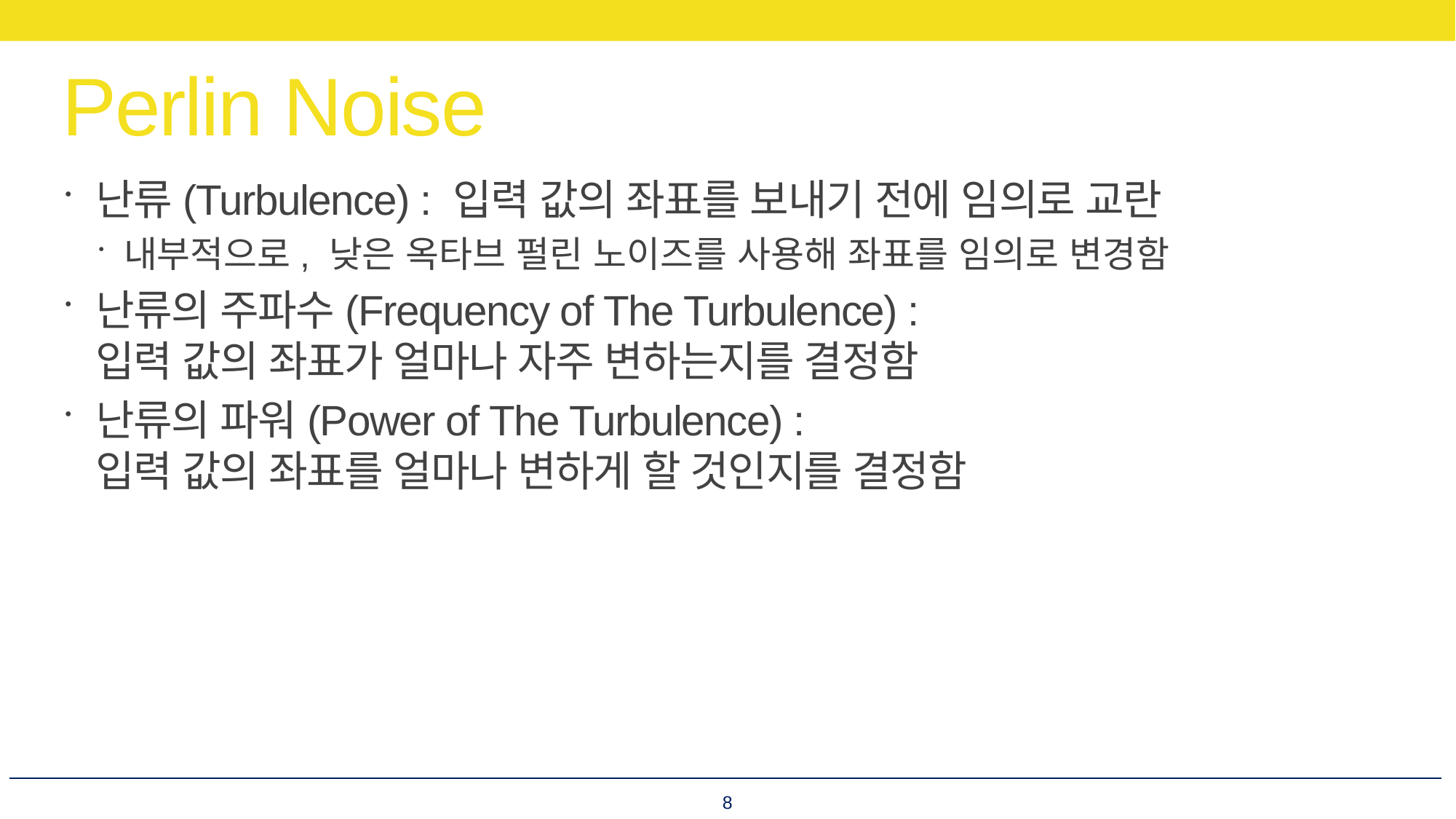

# Perlin Noise
난류(Turbulence) : 입력 값의 좌표를 보내기 전에 임의로 교란
내부적으로, 낮은 옥타브 펄린 노이즈를 사용해 좌표를 임의로 변경함
난류의 주파수(Frequency of The Turbulence) :
입력 값의 좌표가 얼마나 자주 변하는지를 결정함
난류의 파워(Power of The Turbulence) :
입력 값의 좌표를 얼마나 변하게 할 것인지를 결정함
8